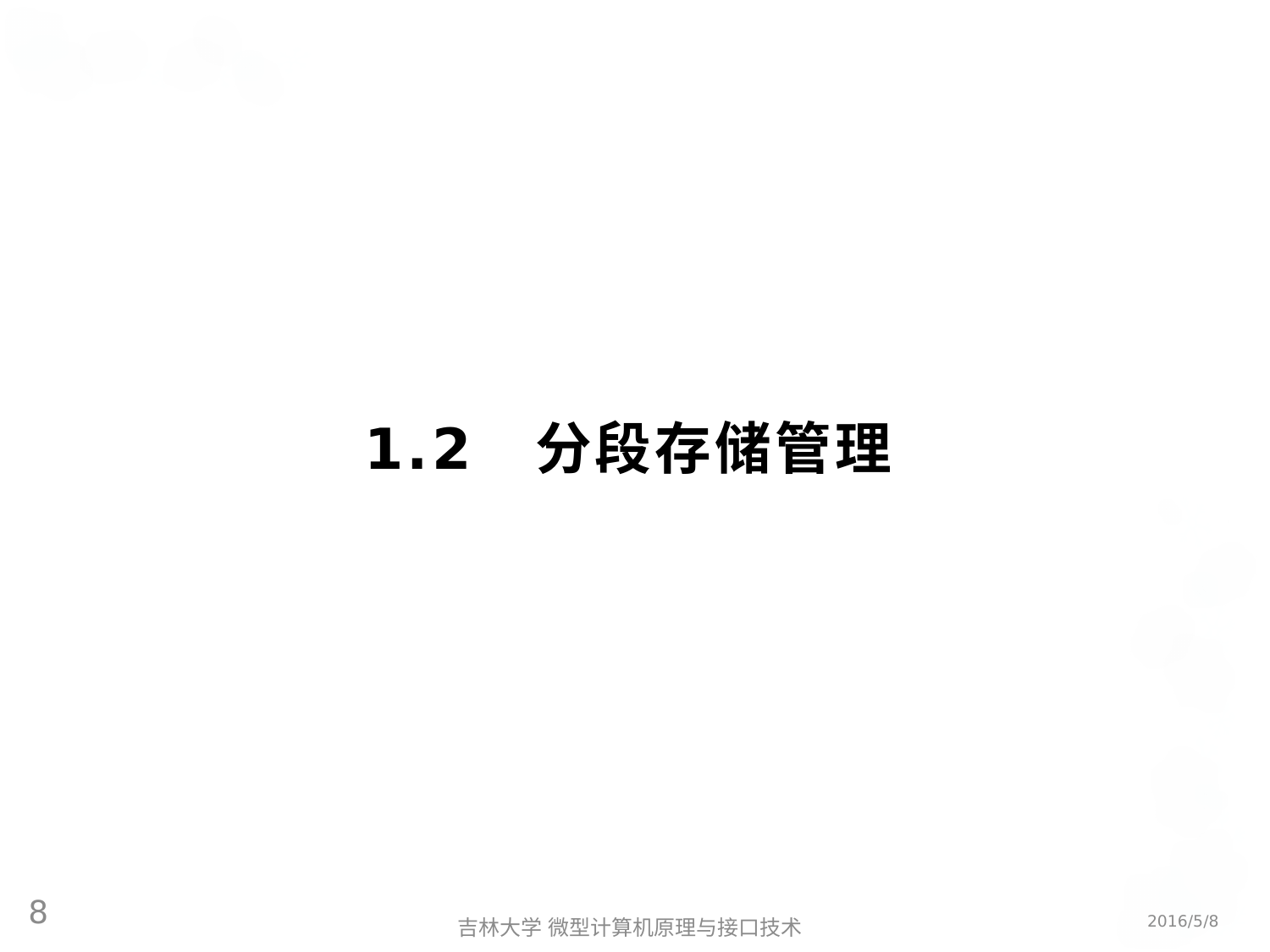

# 1.2  分段存储管理
8
2016/5/8
吉林大学 微型计算机原理与接口技术